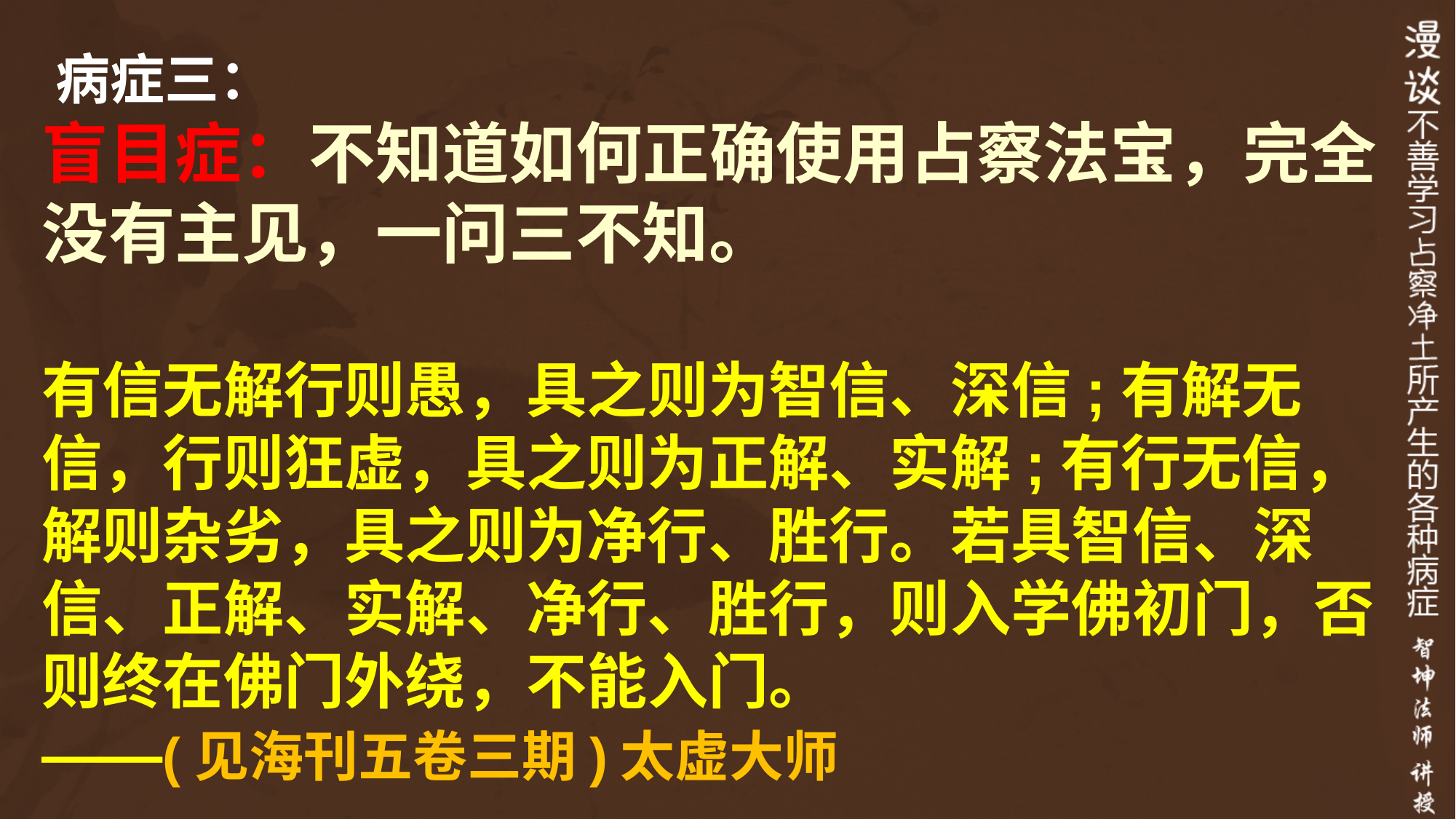

# 病症三：
盲目症：不知道如何正确使用占察法宝，完全没有主见，一问三不知。

有信无解行则愚，具之则为智信、深信;有解无信，行则狂虚，具之则为正解、实解;有行无信，解则杂劣，具之则为净行、胜行。若具智信、深信、正解、实解、净行、胜行，则入学佛初门，否则终在佛门外绕，不能入门。
——(见海刊五卷三期)太虚大师